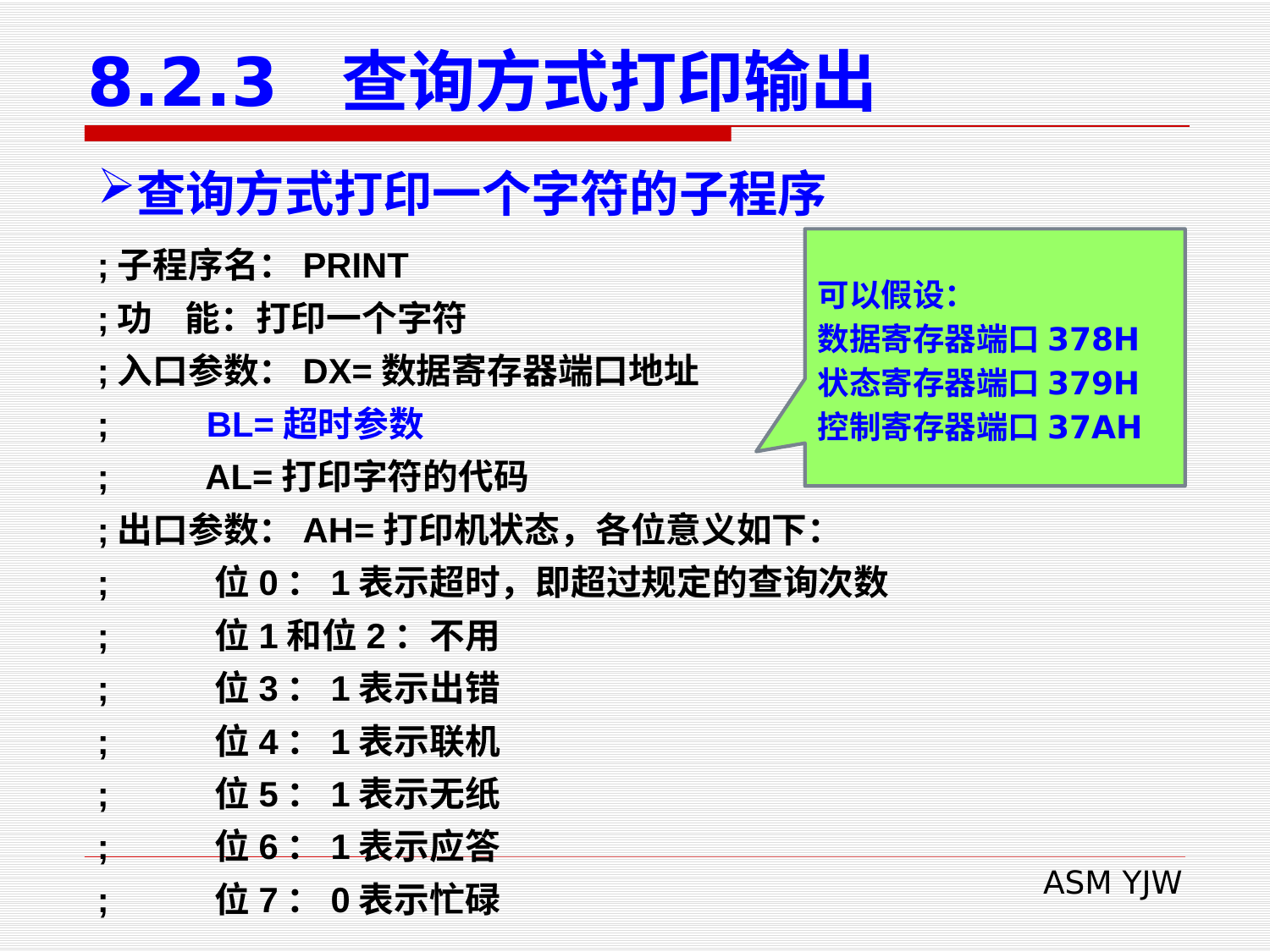

# 8.2.3  查询方式打印输出
查询方式打印一个字符的子程序
;子程序名：PRINT
;功    能：打印一个字符
;入口参数：DX=数据寄存器端口地址
;          BL=超时参数
;          AL=打印字符的代码
;出口参数：AH=打印机状态，各位意义如下：
;          位0：1表示超时，即超过规定的查询次数
;          位1和位2：不用
;          位3：1表示出错
;          位4：1表示联机
;          位5：1表示无纸
;          位6：1表示应答
;          位7：0表示忙碌
可以假设：
数据寄存器端口378H
状态寄存器端口379H
控制寄存器端口37AH